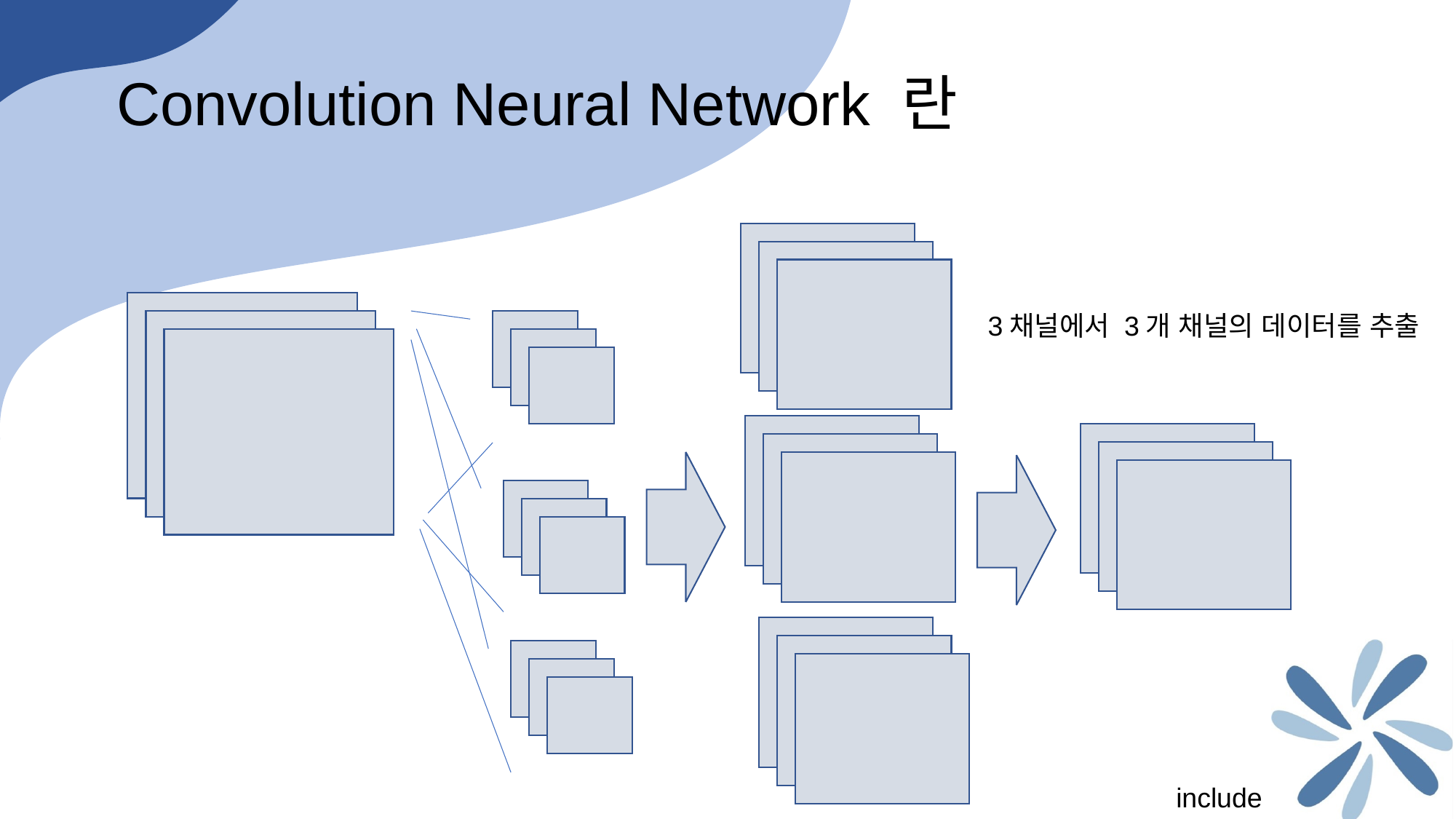

Convolution Neural Network 란

3채널에서 3개 채널의 데이터를 추출